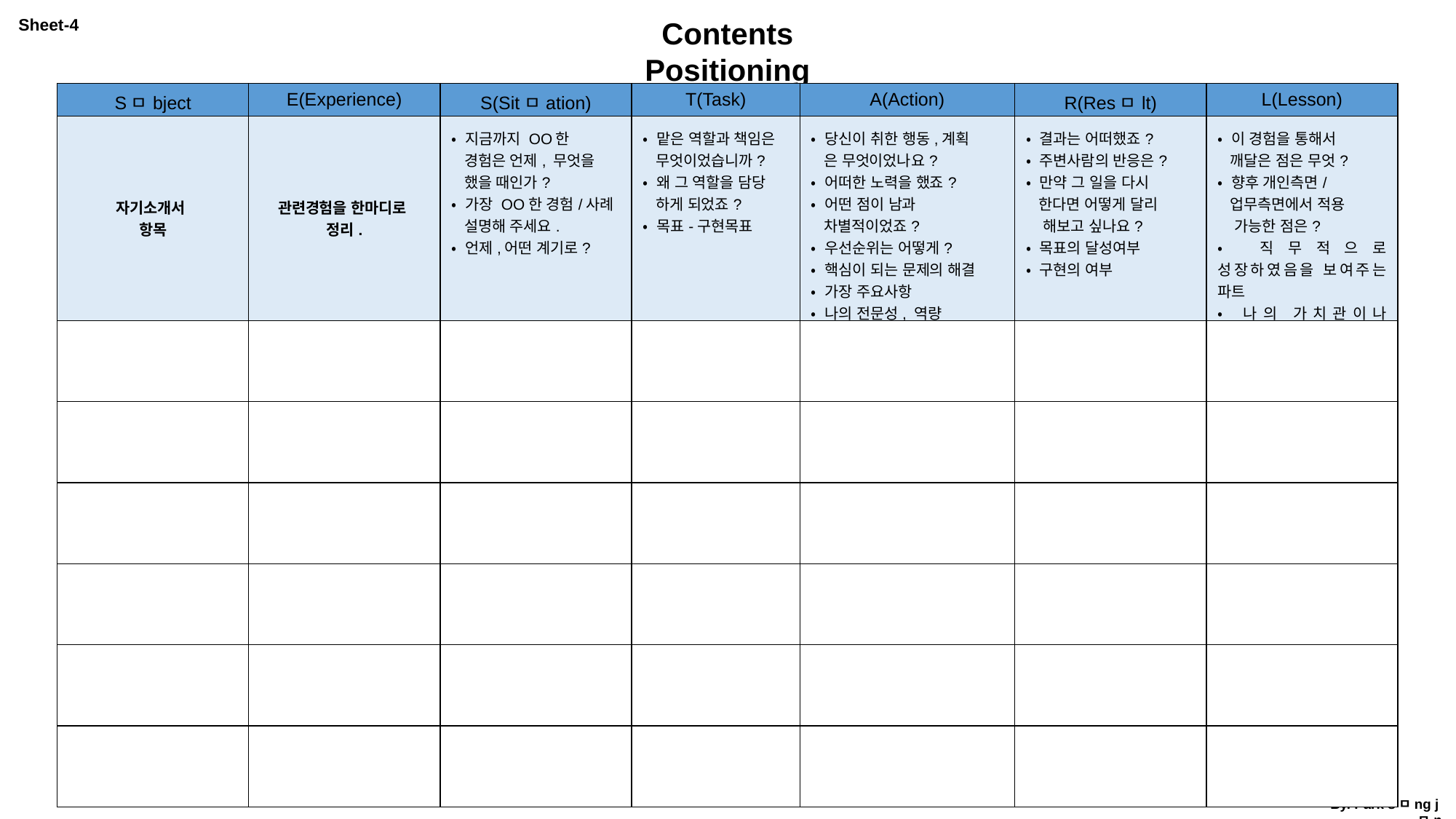

Sheet-4
Contents Positioning
| Sㅁbject | E(Experience) | S(Sitㅁation) | T(Task) | A(Action) | R(Resㅁlt) | L(Lesson) |
| --- | --- | --- | --- | --- | --- | --- |
| 자기소개서 항목 | 관련경험을 한마디로 정리. | • 지금까지 OO한   경험은 언제, 무엇을   했을 때인가? • 가장 OO한 경험/사례   설명해 주세요. • 언제,어떤 계기로? | • 맡은 역할과 책임은   무엇이었습니까? • 왜 그 역할을 담당   하게 되었죠? • 목표-구현목표 | • 당신이 취한 행동,계획   은 무엇이었나요? • 어떠한 노력을 했죠? • 어떤 점이 남과   차별적이었죠? • 우선순위는 어떻게? • 핵심이 되는 문제의 해결 • 가장 주요사항 • 나의 전문성, 역량 | • 결과는 어떠했죠? • 주변사람의 반응은? • 만약 그 일을 다시   한다면 어떻게 달리    해보고 싶나요? • 목표의 달성여부 • 구현의 여부 | • 이 경험을 통해서   깨달은 점은 무엇? • 향후 개인측면/   업무측면에서 적용    가능한 점은? • 직무적으로 성장하였음을 보여주는 파트 • 나의 가치관이나 강점등을 확인하는 마무리 |
|  |  |  |  |  |  |  |
|  |  |  |  |  |  |  |
|  |  |  |  |  |  |  |
|  |  |  |  |  |  |  |
|  |  |  |  |  |  |  |
|  |  |  |  |  |  |  |
By. Park sㅁng jㅁn